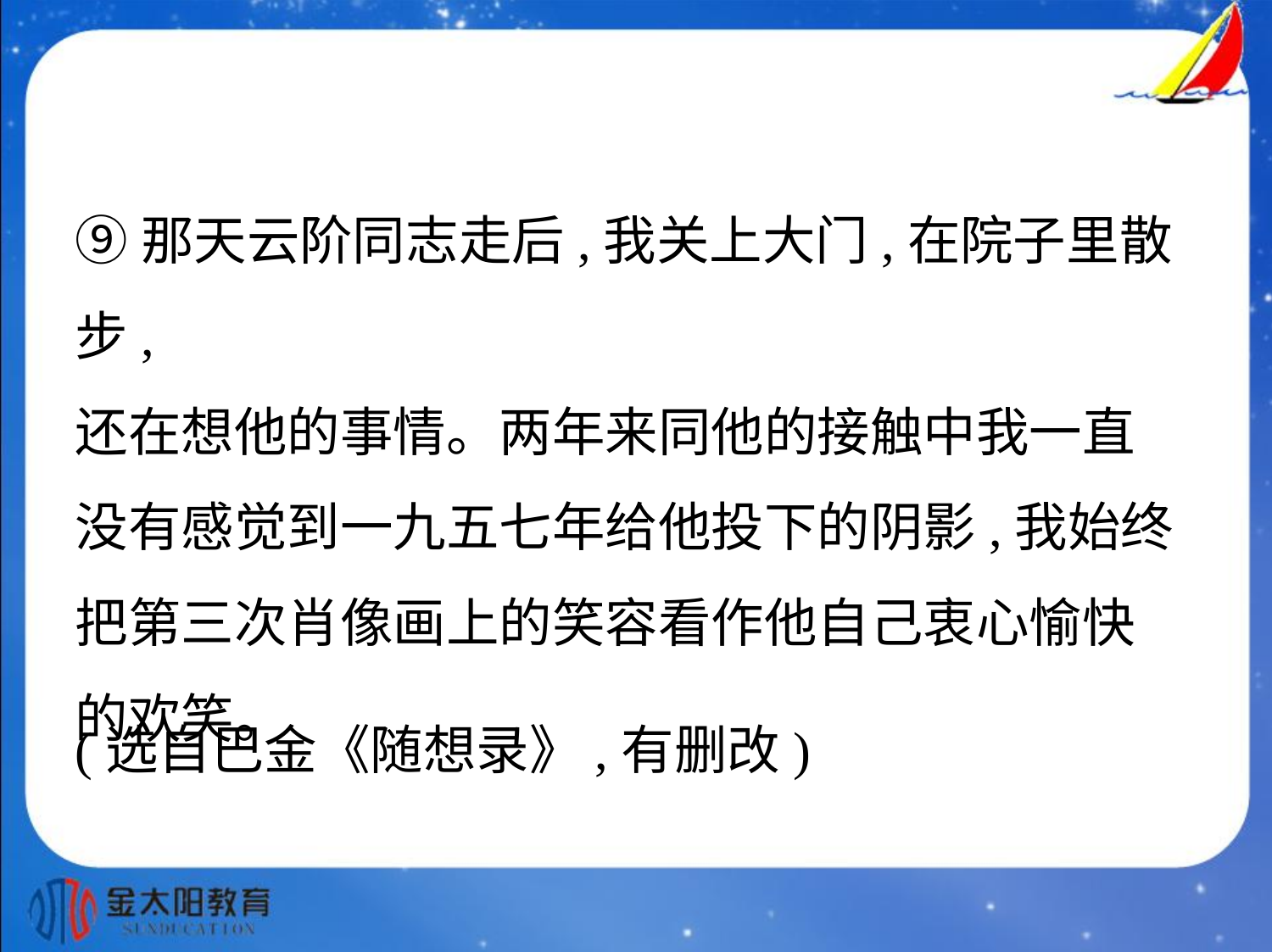

⑨那天云阶同志走后,我关上大门,在院子里散步,
还在想他的事情。两年来同他的接触中我一直
没有感觉到一九五七年给他投下的阴影,我始终
把第三次肖像画上的笑容看作他自己衷心愉快
的欢笑。
(选自巴金《随想录》,有删改)